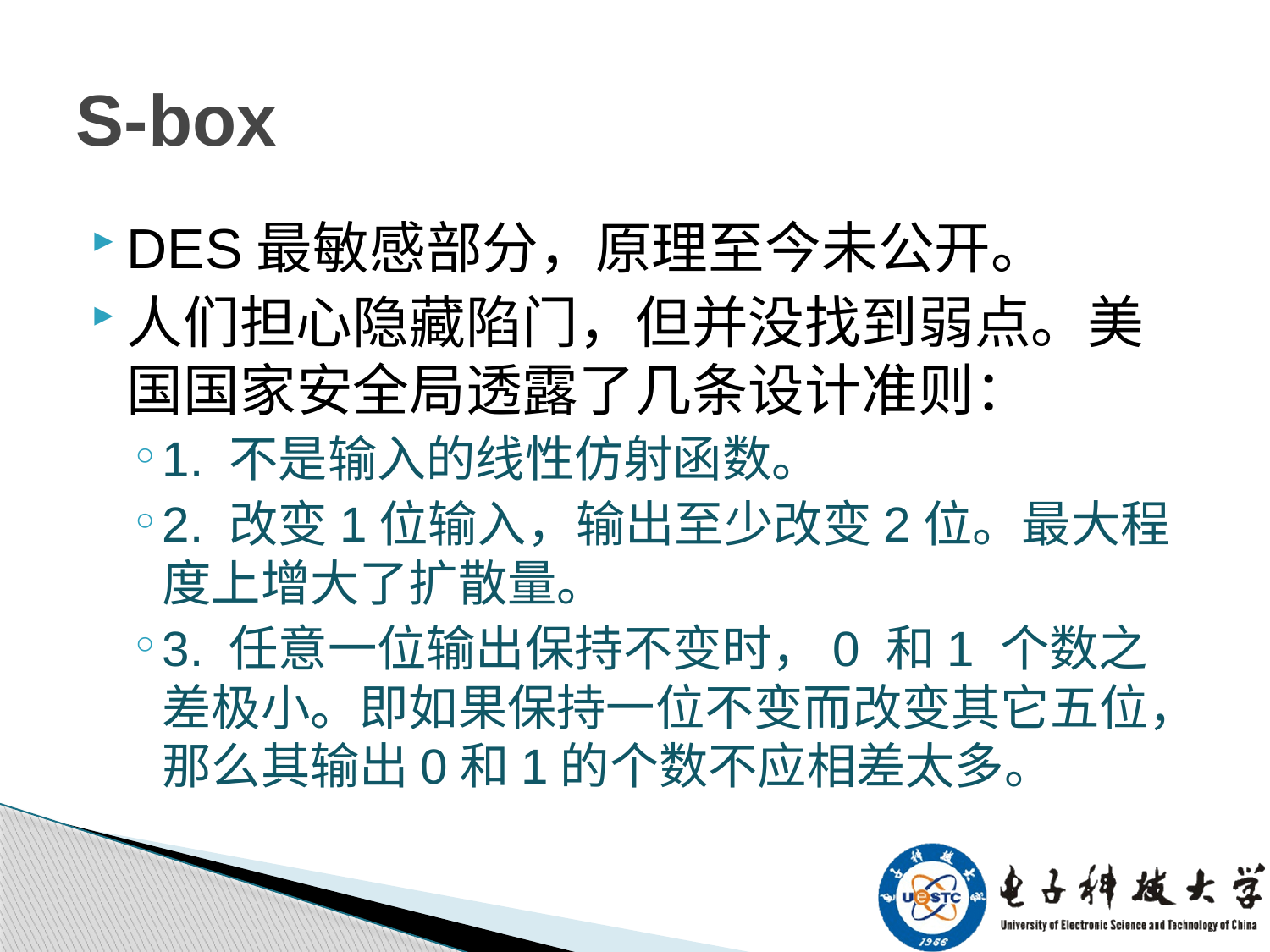

# S-box
DES最敏感部分，原理至今未公开。
人们担心隐藏陷门，但并没找到弱点。美国国家安全局透露了几条设计准则：
1. 不是输入的线性仿射函数。
2. 改变1位输入，输出至少改变2位。最大程度上增大了扩散量。
3. 任意一位输出保持不变时，0 和1 个数之差极小。即如果保持一位不变而改变其它五位，那么其输出0和1的个数不应相差太多。

111